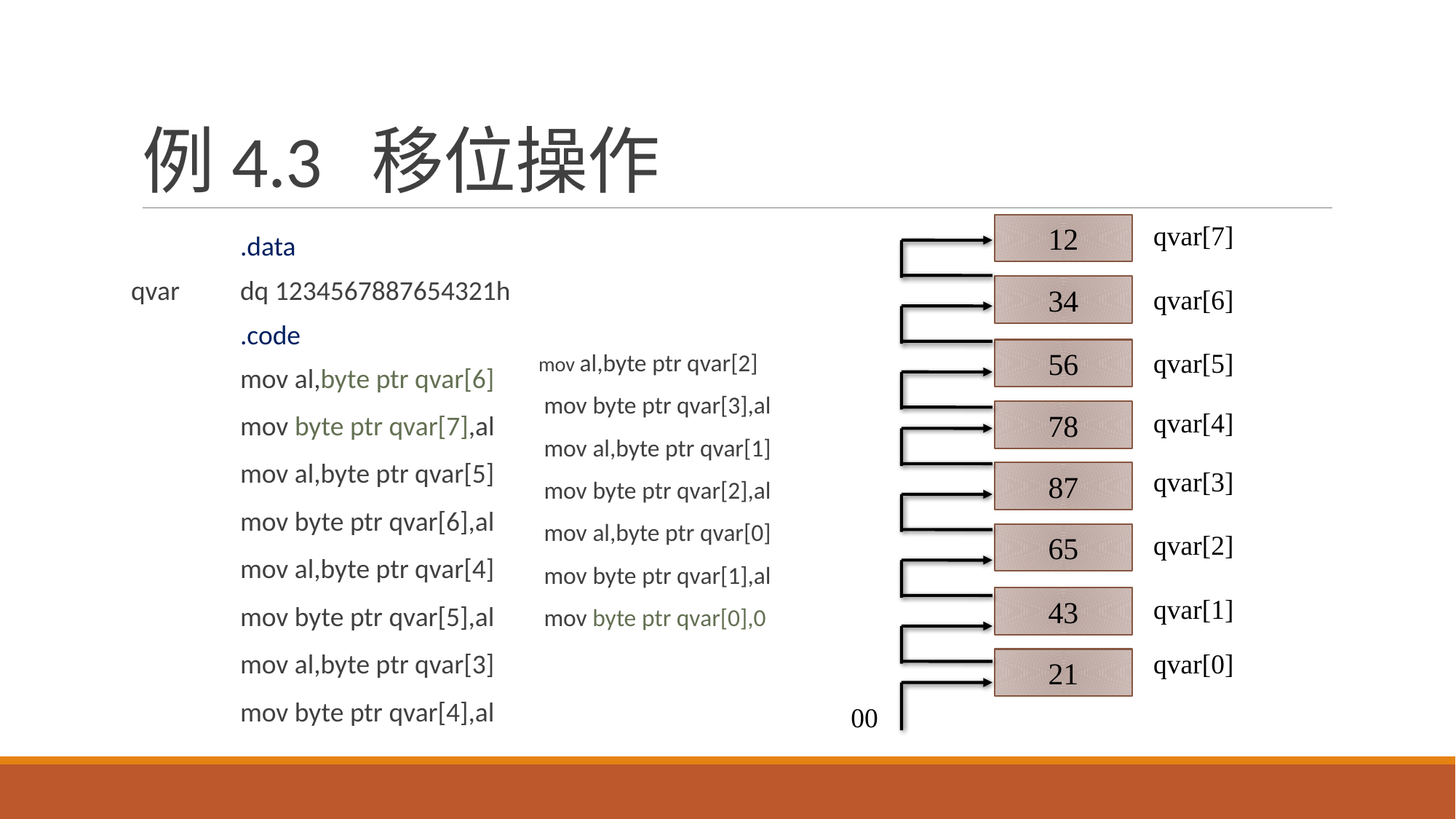

# 例4.3  移位操作
qvar[7]
12
	.data
qvar	dq 1234567887654321h
	.code
	mov al,byte ptr qvar[6]
	mov byte ptr qvar[7],al
	mov al,byte ptr qvar[5]
	mov byte ptr qvar[6],al
	mov al,byte ptr qvar[4]
	mov byte ptr qvar[5],al
	mov al,byte ptr qvar[3]
	mov byte ptr qvar[4],al

34
qvar[6]
 mov al,byte ptr qvar[2]
	mov byte ptr qvar[3],al
	mov al,byte ptr qvar[1]
	mov byte ptr qvar[2],al
	mov al,byte ptr qvar[0]
	mov byte ptr qvar[1],al
	mov byte ptr qvar[0],0
56
qvar[5]
qvar[4]
78
qvar[3]
87
qvar[2]
65
qvar[1]
43
qvar[0]
21
00